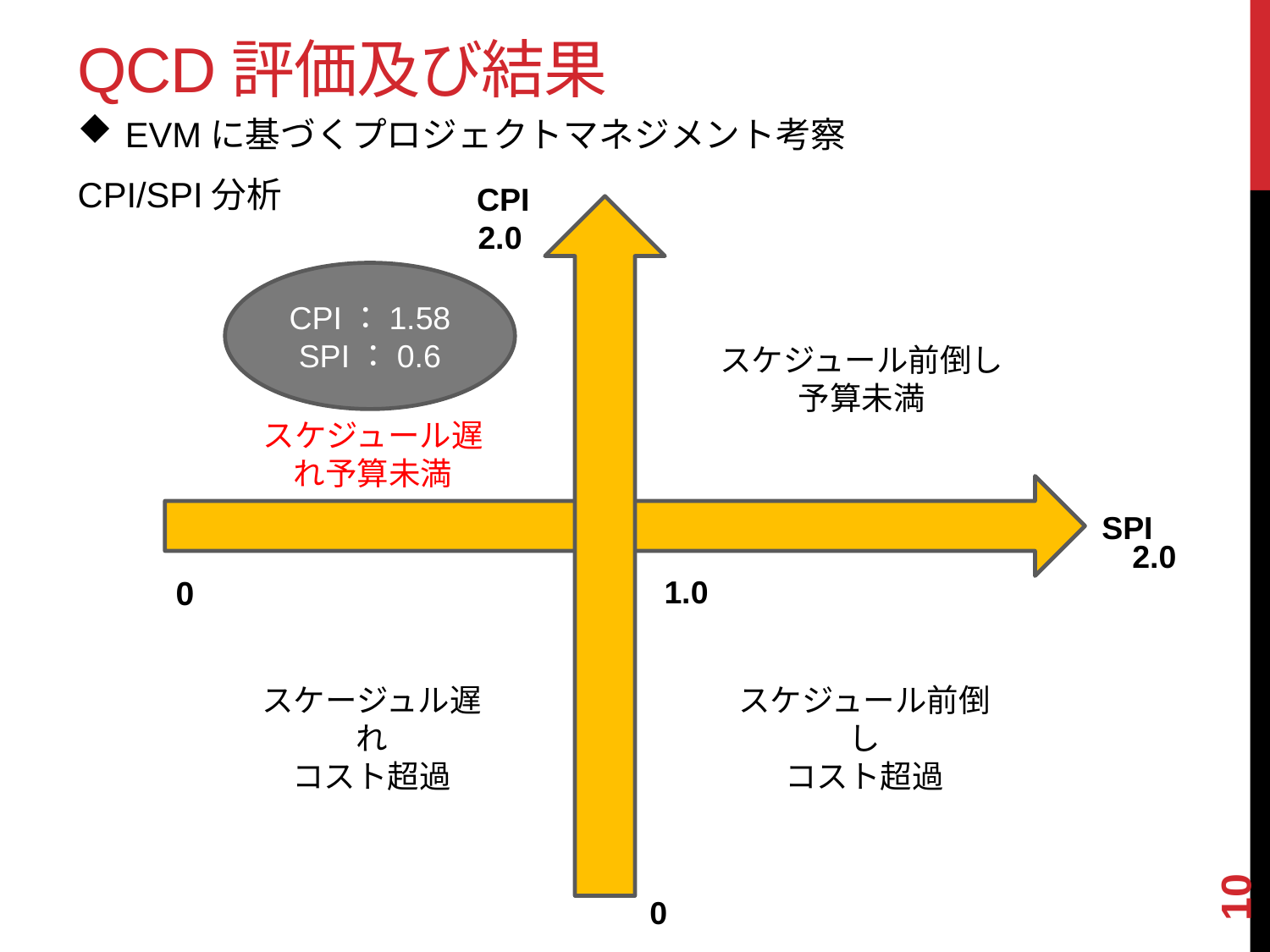

# QCD評価及び結果
EVMに基づくプロジェクトマネジメント考察
CPI/SPI分析

CPI

2.0
CPI：1.58
SPI：0.6
スケジュール前倒し
予算未満
スケジュール遅れ予算未満

SPI
2.0
0
1.0
スケージュル遅れ
コスト超過
スケジュール前倒し
コスト超過
10
0